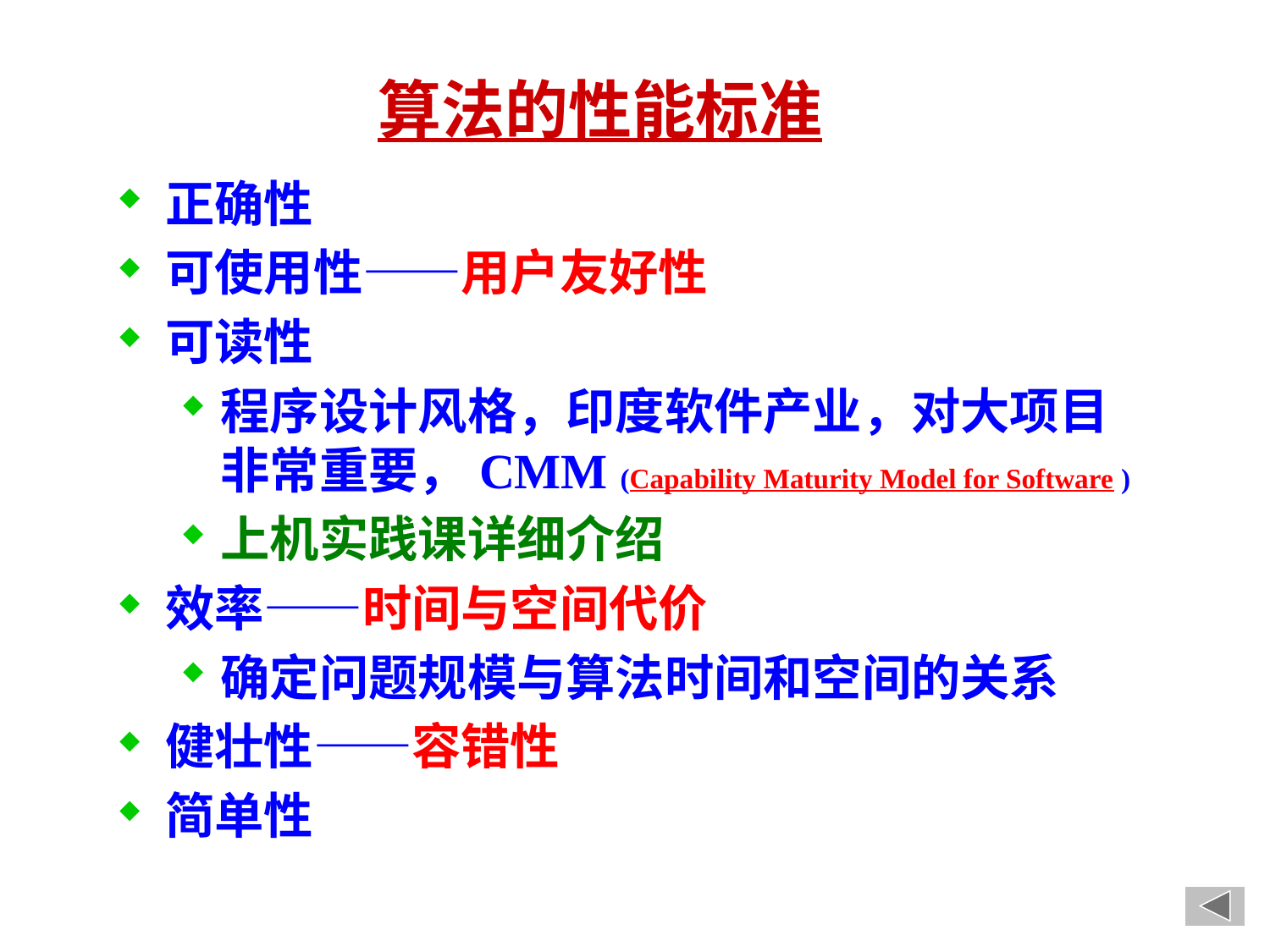

# 算法的性能标准
正确性
可使用性——用户友好性
可读性
程序设计风格，印度软件产业，对大项目非常重要，CMM (Capability Maturity Model for Software )
上机实践课详细介绍
效率——时间与空间代价
确定问题规模与算法时间和空间的关系
健壮性——容错性
简单性